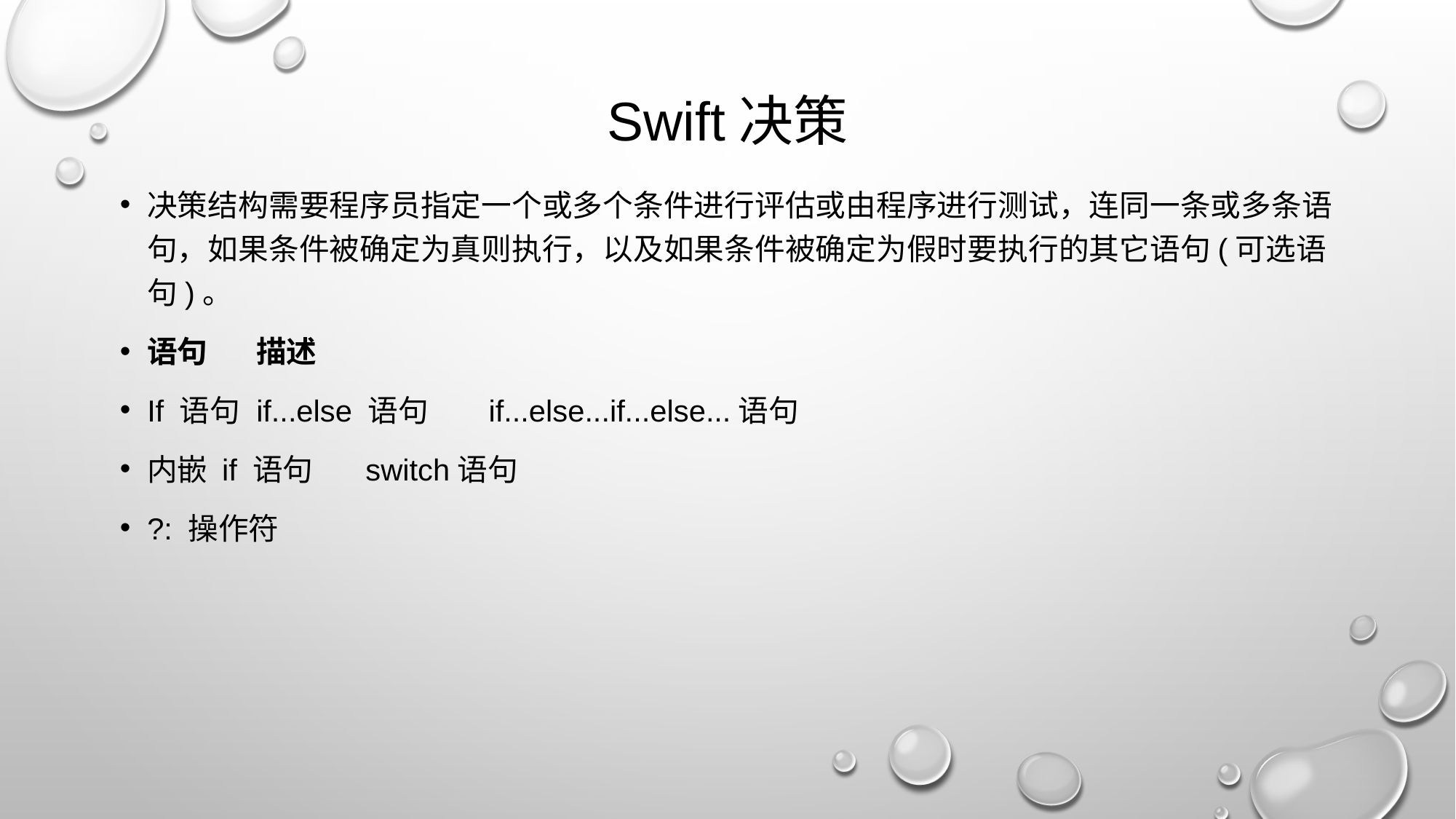

# Swift决策
决策结构需要程序员指定一个或多个条件进行评估或由程序进行测试，连同一条或多条语句，如果条件被确定为真则执行，以及如果条件被确定为假时要执行的其它语句(可选语句)。
语句	描述
If 语句	if...else 语句	 if...else...if...else...语句
内嵌 if 语句	switch语句
?: 操作符